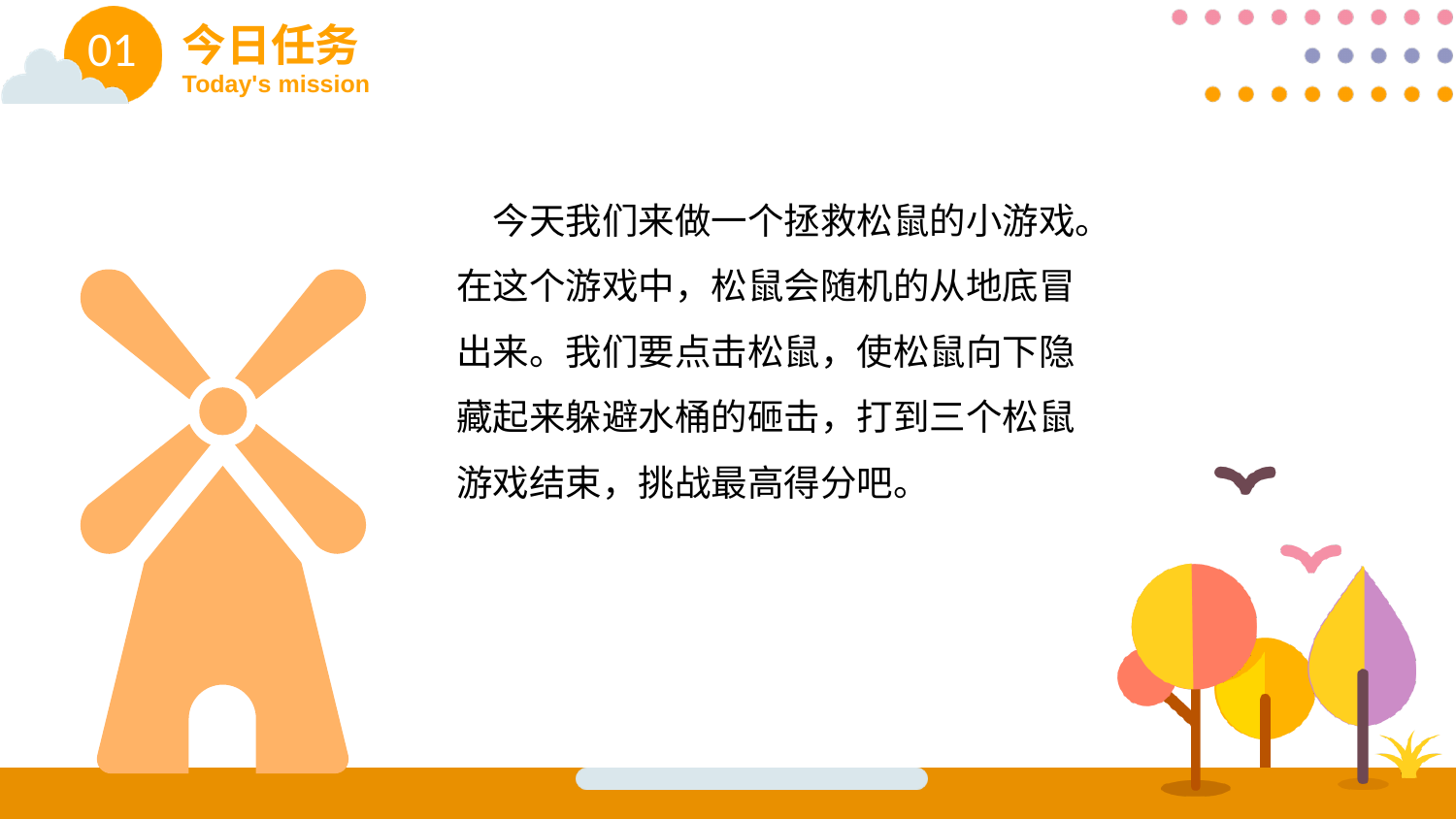

今日任务
01
Today's mission
	今天我们来做一个拯救松鼠的小游戏。在这个游戏中，松鼠会随机的从地底冒出来。我们要点击松鼠，使松鼠向下隐藏起来躲避水桶的砸击，打到三个松鼠游戏结束，挑战最高得分吧。